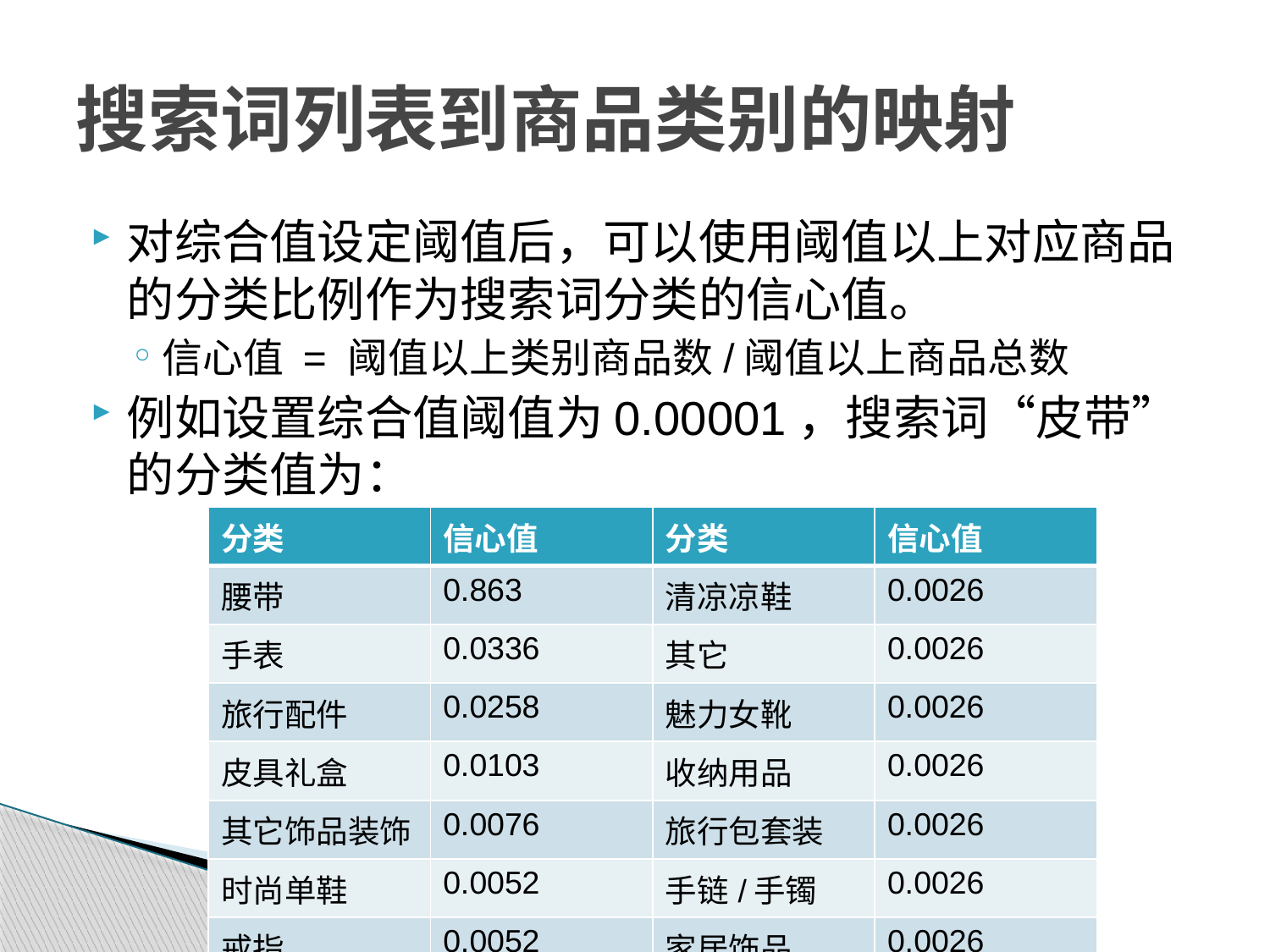

# 搜索词列表到商品类别的映射
对综合值设定阈值后，可以使用阈值以上对应商品的分类比例作为搜索词分类的信心值。
信心值 = 阈值以上类别商品数/阈值以上商品总数
例如设置综合值阈值为0.00001，搜索词“皮带”的分类值为：

| 分类 | 信心值 | 分类 | 信心值 |
| --- | --- | --- | --- |
| 腰带 | 0.863 | 清凉凉鞋 | 0.0026 |
| 手表 | 0.0336 | 其它 | 0.0026 |
| 旅行配件 | 0.0258 | 魅力女靴 | 0.0026 |
| 皮具礼盒 | 0.0103 | 收纳用品 | 0.0026 |
| 其它饰品装饰 | 0.0076 | 旅行包套装 | 0.0026 |
| 时尚单鞋 | 0.0052 | 手链/手镯 | 0.0026 |
| 戒指 | 0.0052 | 家居饰品 | 0.0026 |